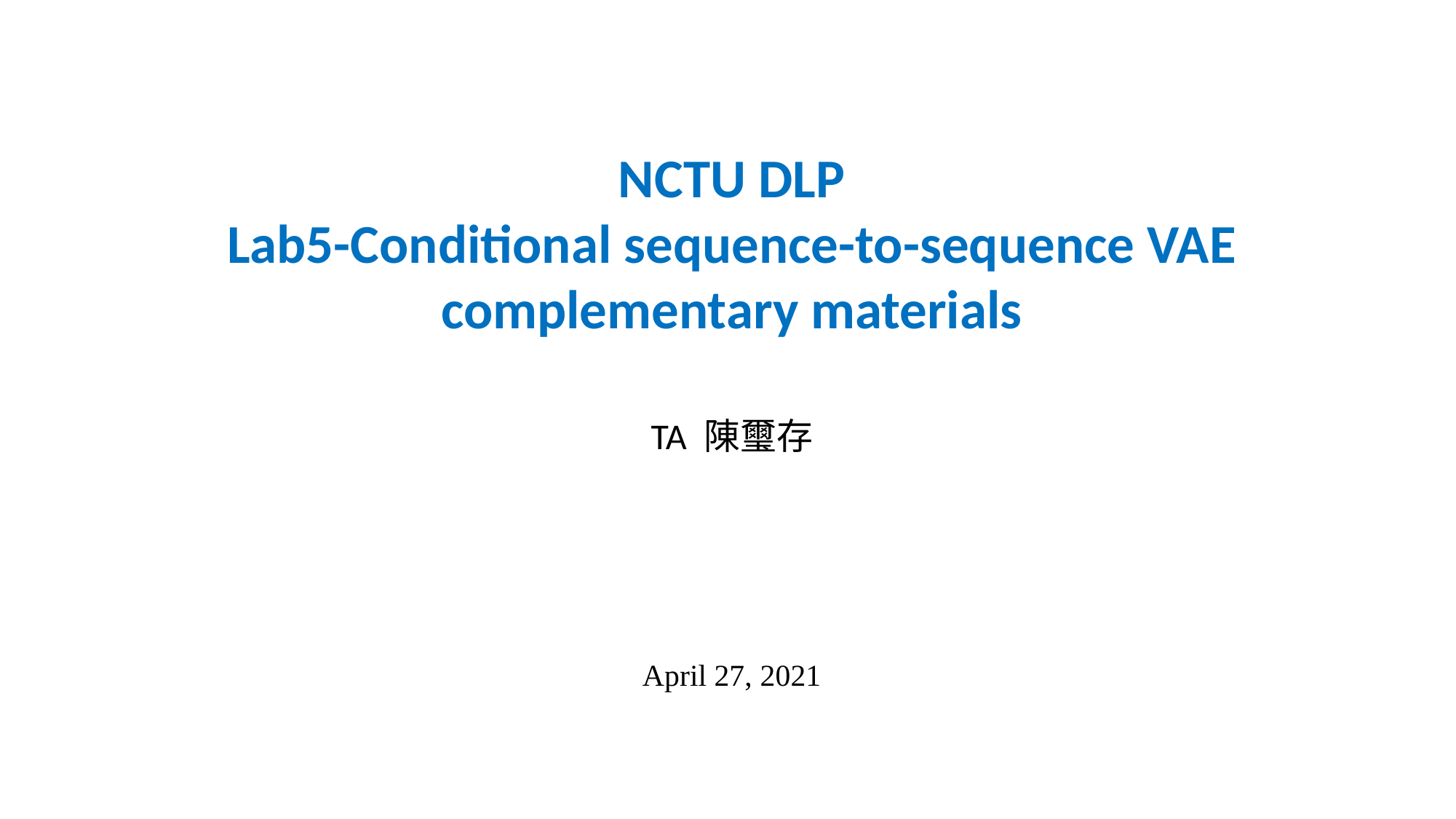

NCTU DLP
Lab5-Conditional sequence-to-sequence VAE
complementary materials
TA 陳璽存
April 27, 2021